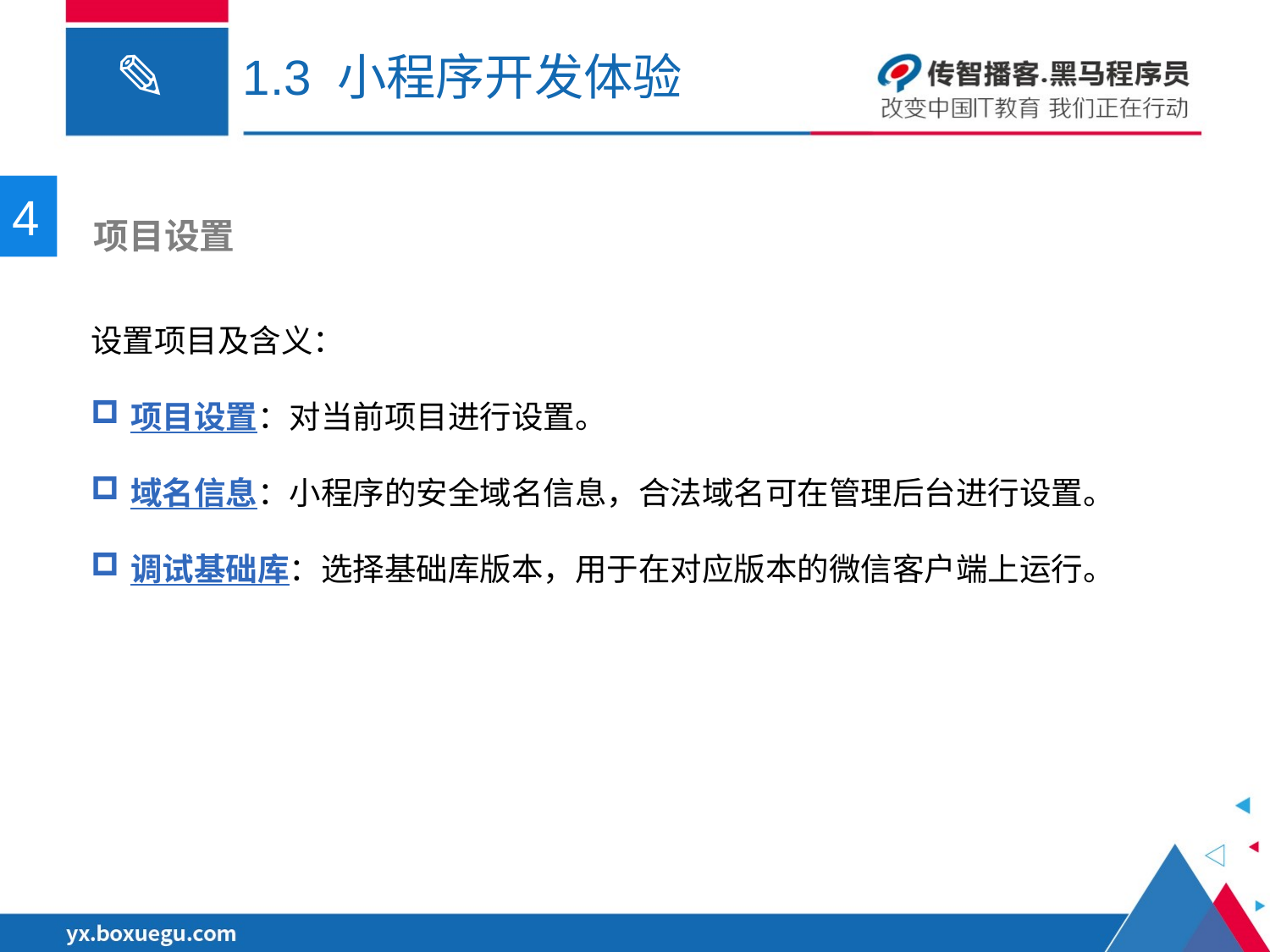

# 1.3 小程序开发体验

4
  项目设置
设置项目及含义：
项目设置：对当前项目进行设置。
域名信息：小程序的安全域名信息，合法域名可在管理后台进行设置。
调试基础库：选择基础库版本，用于在对应版本的微信客户端上运行。